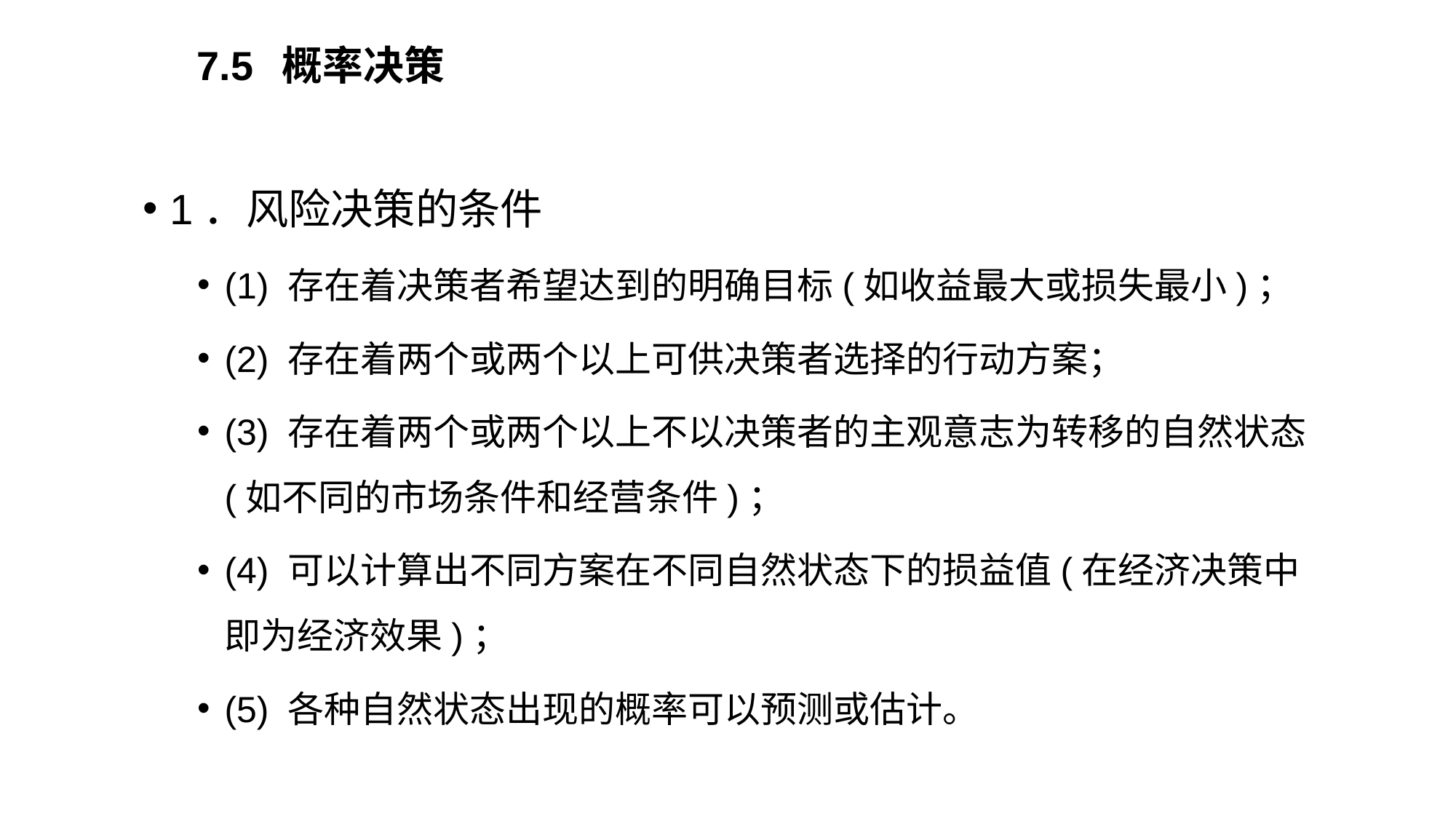

# 7.5  概率决策
1．风险决策的条件
(1) 存在着决策者希望达到的明确目标(如收益最大或损失最小)；
(2) 存在着两个或两个以上可供决策者选择的行动方案；
(3) 存在着两个或两个以上不以决策者的主观意志为转移的自然状态(如不同的市场条件和经营条件)；
(4) 可以计算出不同方案在不同自然状态下的损益值(在经济决策中即为经济效果)；
(5) 各种自然状态出现的概率可以预测或估计。

17